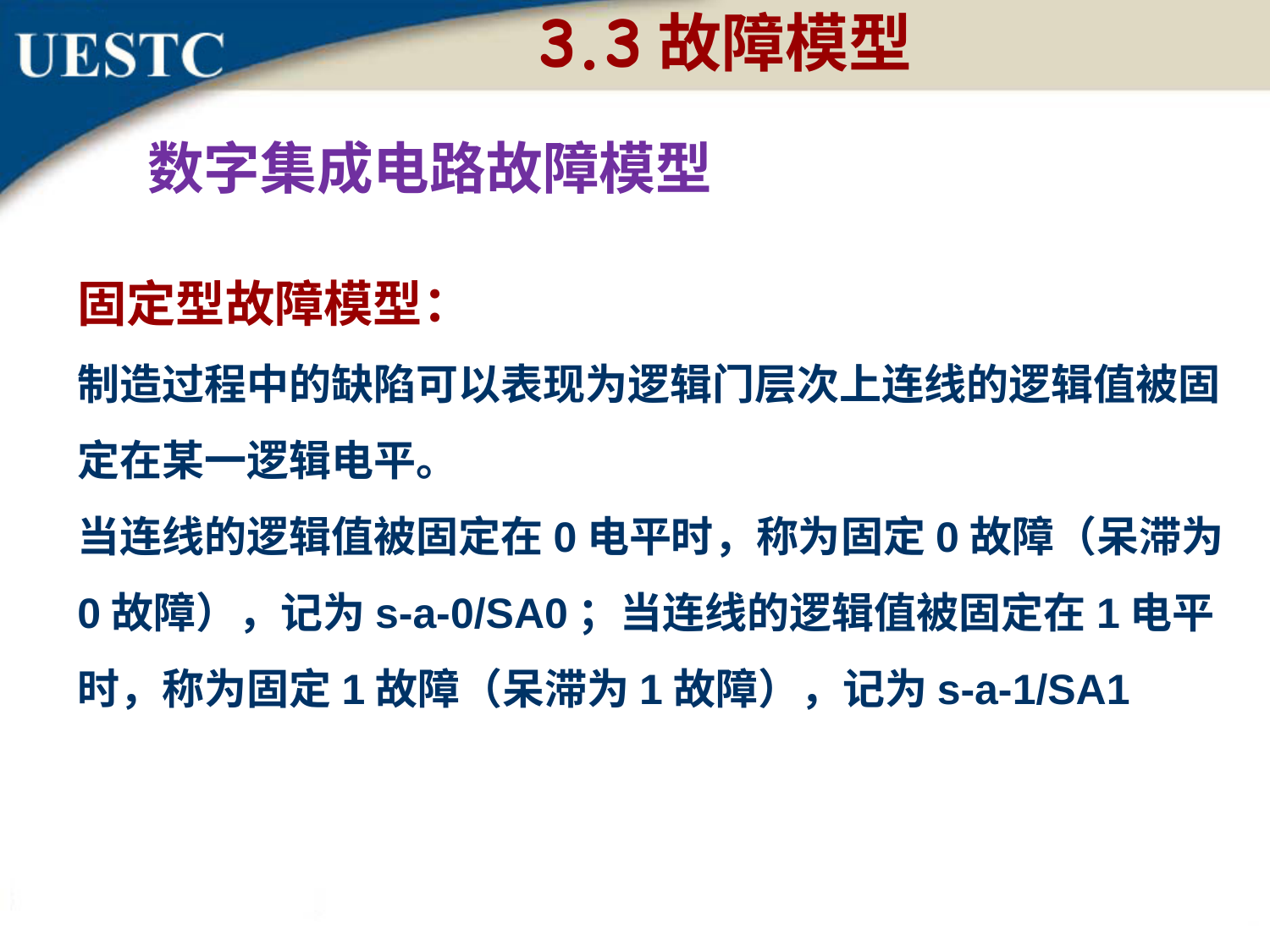

3.3故障模型
数字集成电路故障模型
固定型故障模型：
制造过程中的缺陷可以表现为逻辑门层次上连线的逻辑值被固定在某一逻辑电平。
当连线的逻辑值被固定在0电平时，称为固定0故障（呆滞为0故障），记为s-a-0/SA0；当连线的逻辑值被固定在1电平时，称为固定1故障（呆滞为1故障），记为s-a-1/SA1